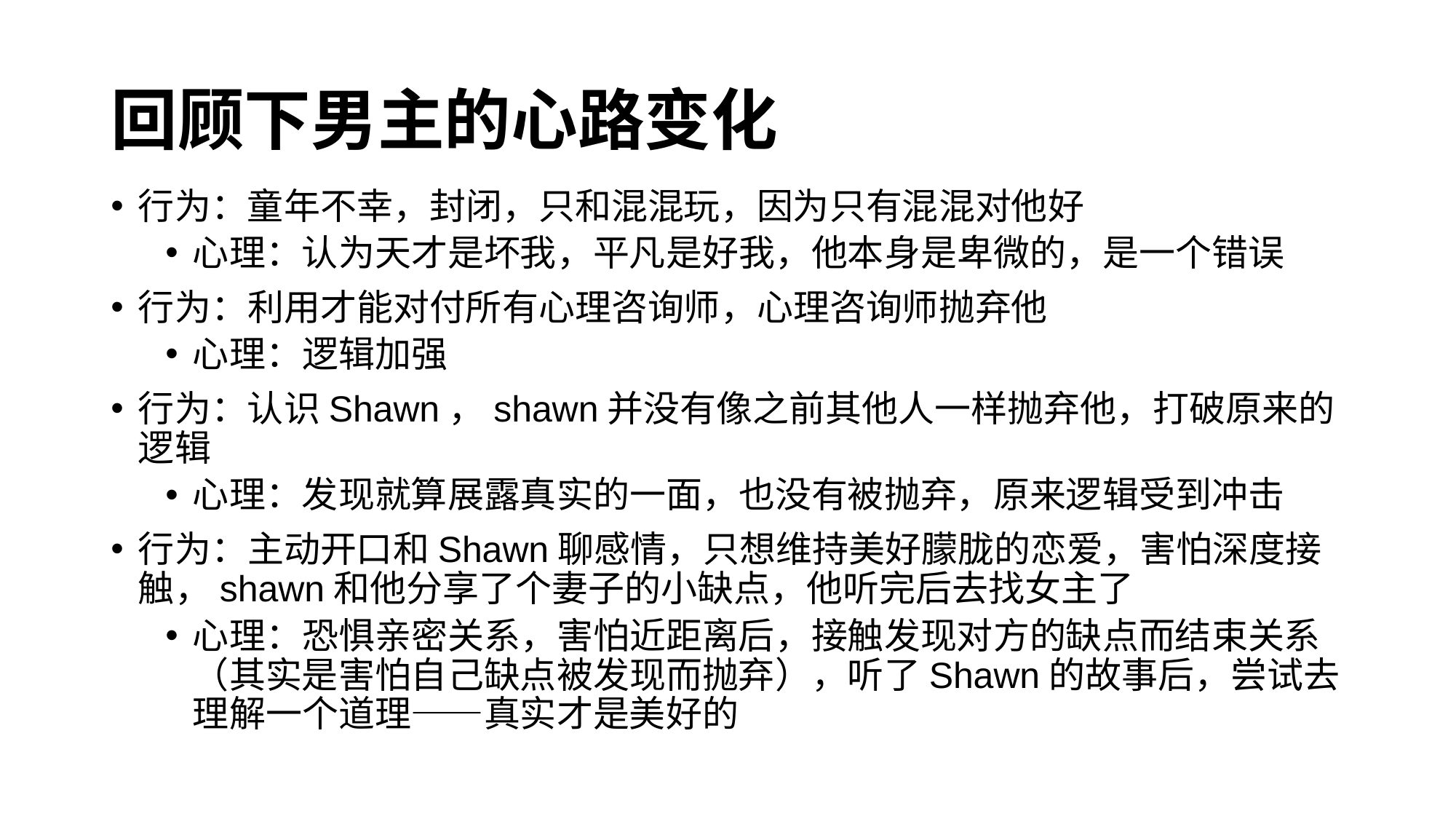

# 回顾下男主的心路变化
行为：童年不幸，封闭，只和混混玩，因为只有混混对他好
心理：认为天才是坏我，平凡是好我，他本身是卑微的，是一个错误
行为：利用才能对付所有心理咨询师，心理咨询师抛弃他
心理：逻辑加强
行为：认识Shawn，shawn并没有像之前其他人一样抛弃他，打破原来的逻辑
心理：发现就算展露真实的一面，也没有被抛弃，原来逻辑受到冲击
行为：主动开口和Shawn聊感情，只想维持美好朦胧的恋爱，害怕深度接触，shawn和他分享了个妻子的小缺点，他听完后去找女主了
心理：恐惧亲密关系，害怕近距离后，接触发现对方的缺点而结束关系（其实是害怕自己缺点被发现而抛弃），听了Shawn的故事后，尝试去理解一个道理——真实才是美好的